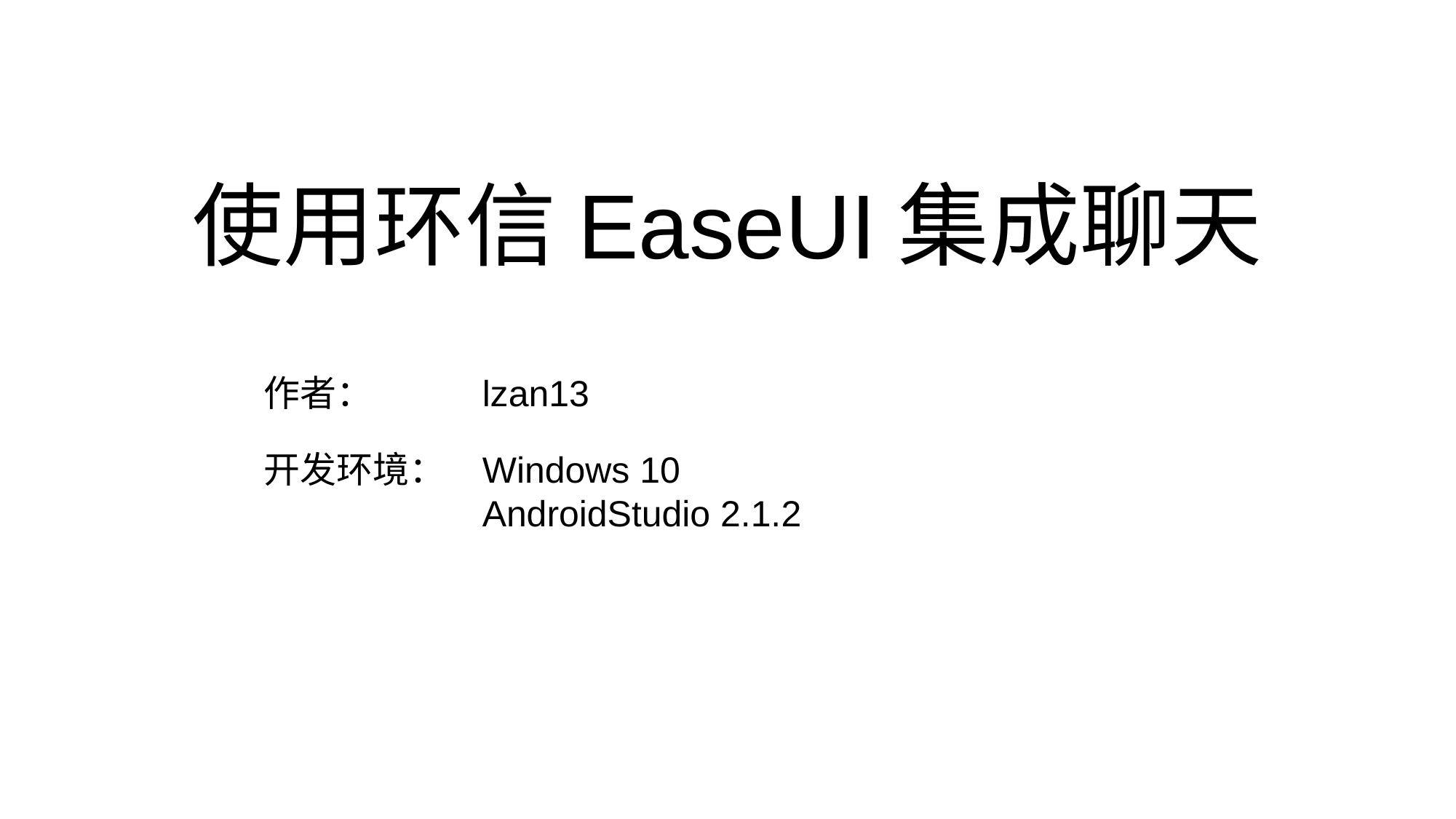

使用环信EaseUI集成聊天
作者：	lzan13

开发环境：	Windows 10
		AndroidStudio 2.1.2